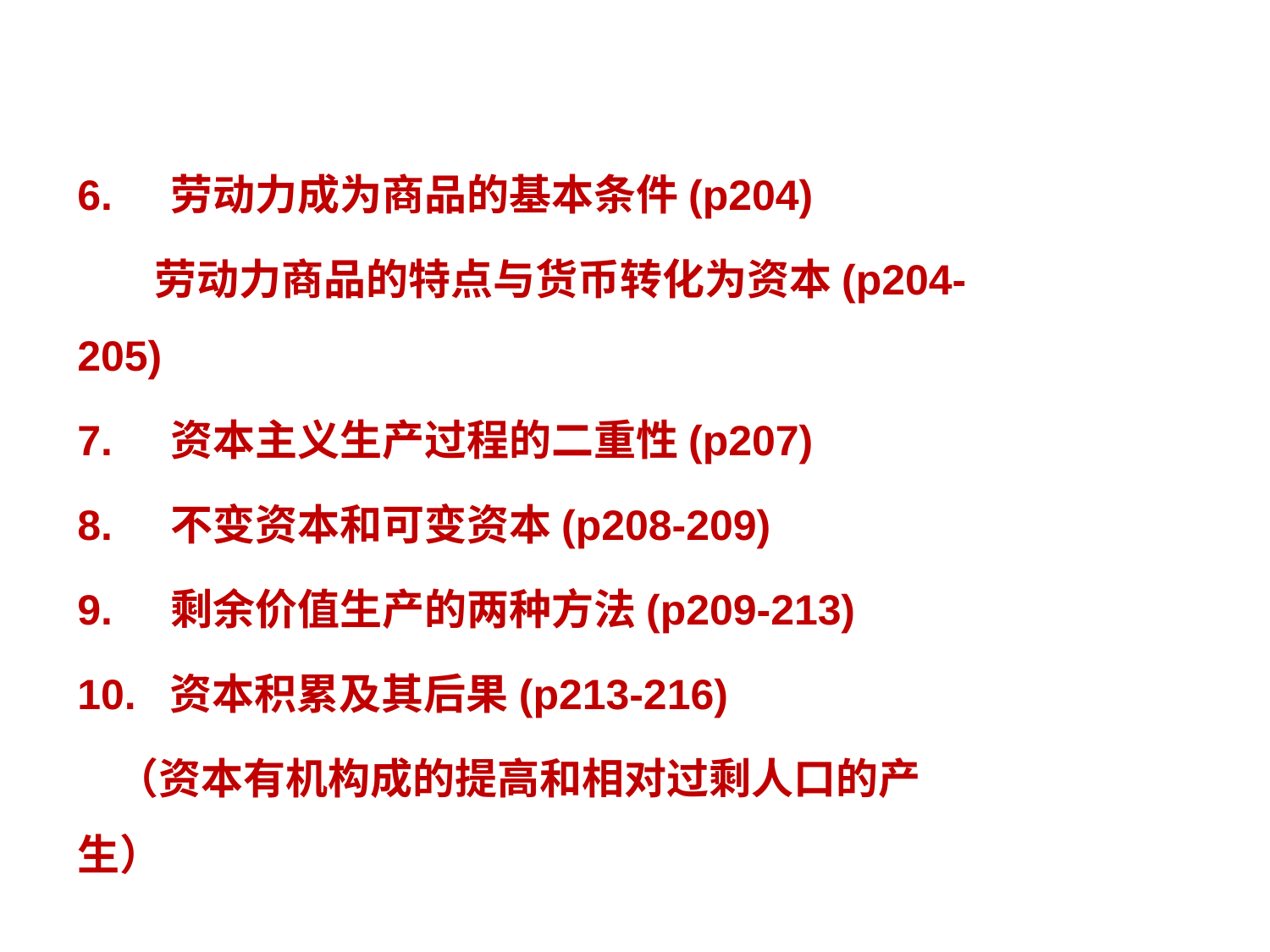

6.    劳动力成为商品的基本条件(p204)
       劳动力商品的特点与货币转化为资本(p204-205)
7.    资本主义生产过程的二重性(p207)
8.    不变资本和可变资本(p208-209)
9.    剩余价值生产的两种方法(p209-213)
10.  资本积累及其后果(p213-216)
   （资本有机构成的提高和相对过剩人口的产生）